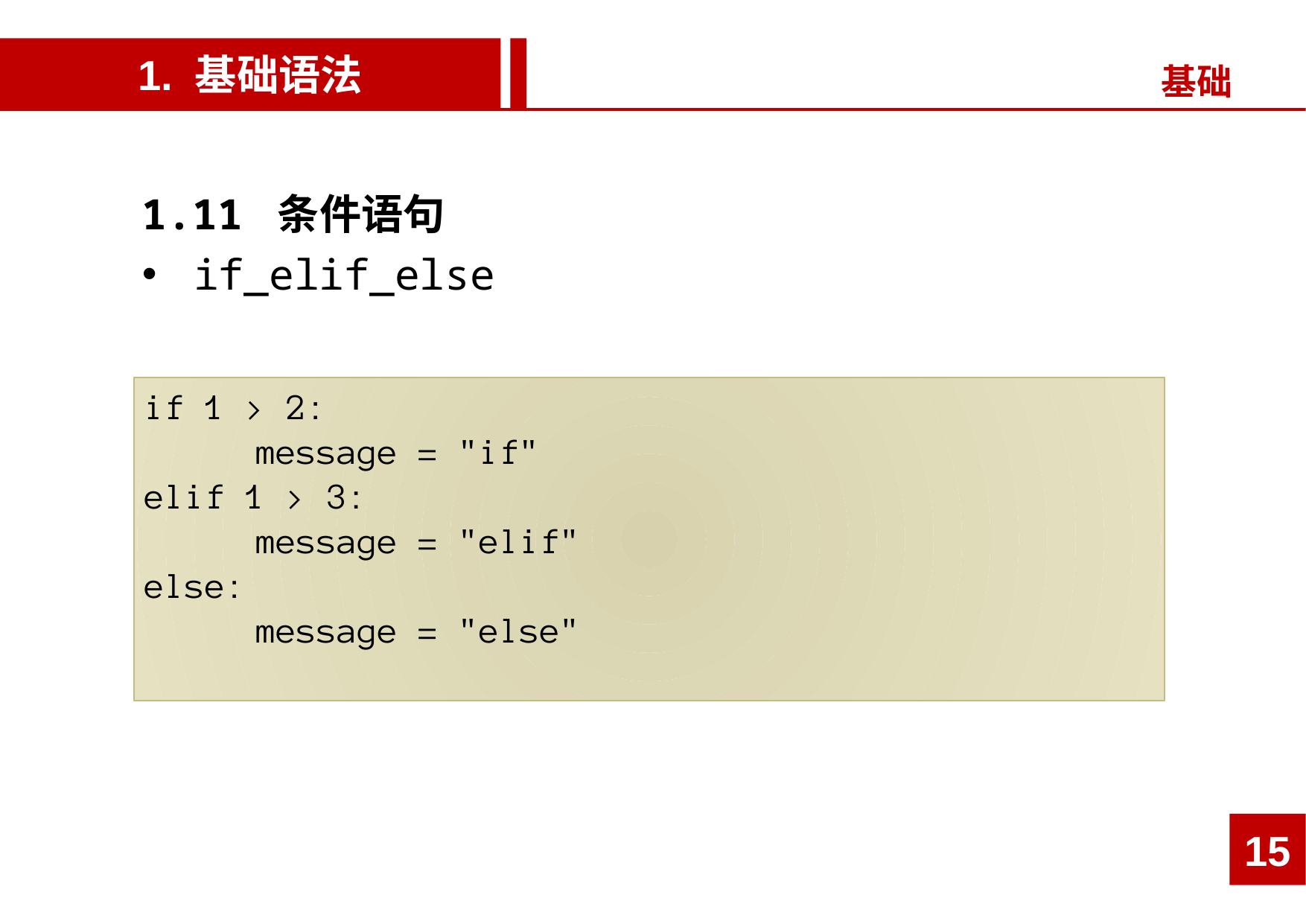

1. 基础语法

基础
1.11 条件语句
 if_elif_else
if 1 > 2:
	message = "if"
elif 1 > 3:
	message = "elif"
else:
	message = "else"
15